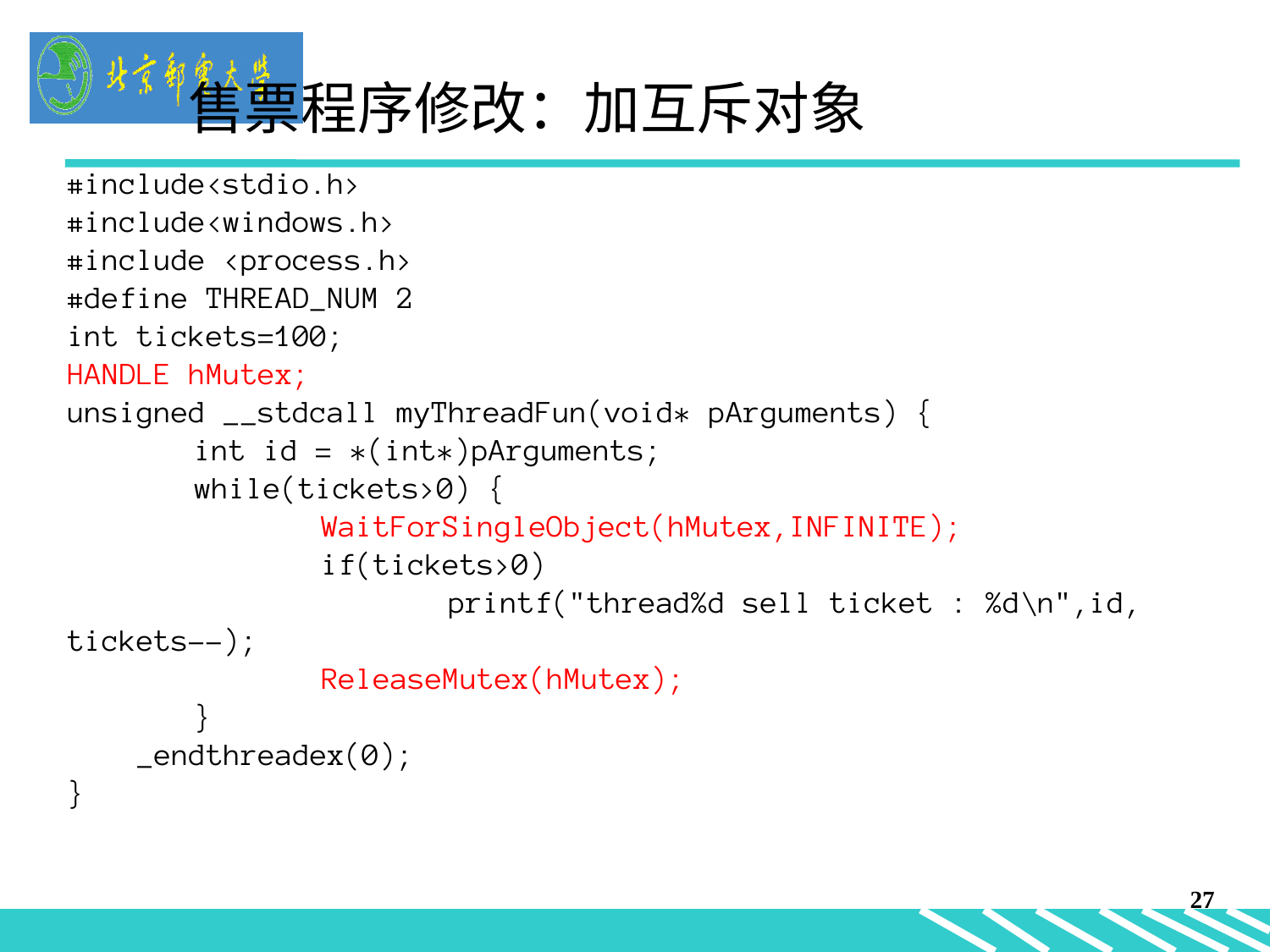

售票程序修改：加互斥对象
#include<stdio.h>
#include<windows.h>
#include <process.h>
#define THREAD_NUM 2
int tickets=100;
HANDLE hMutex;
unsigned __stdcall myThreadFun(void* pArguments) {
	int id = *(int*)pArguments;
	while(tickets>0) {
		WaitForSingleObject(hMutex,INFINITE);
		if(tickets>0)
			printf("thread%d sell ticket : %d\n",id, tickets--);
		ReleaseMutex(hMutex);
	}
    _endthreadex(0);
}
27